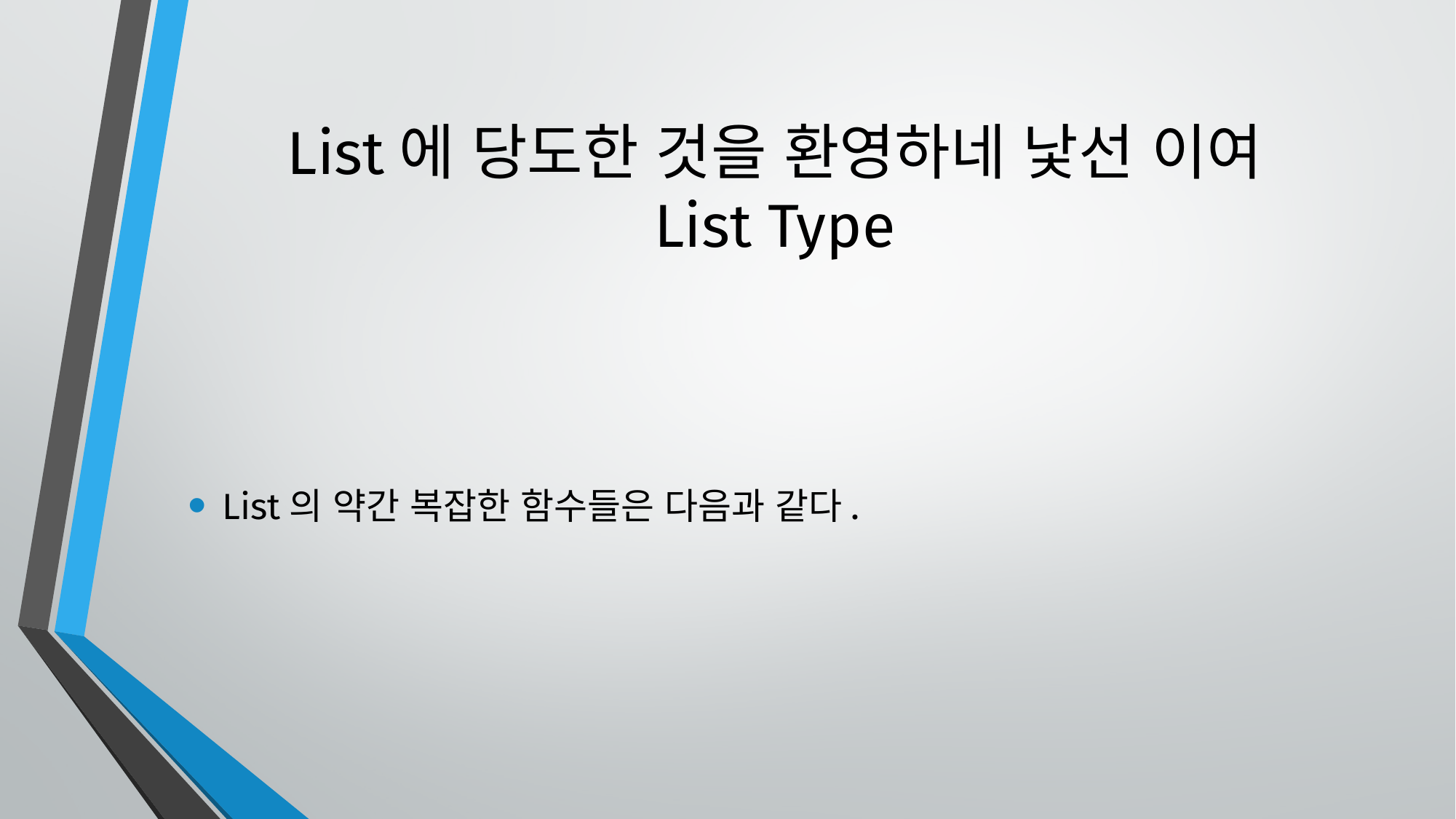

# List에 당도한 것을 환영하네 낯선 이여 List Type
List의 약간 복잡한 함수들은 다음과 같다.